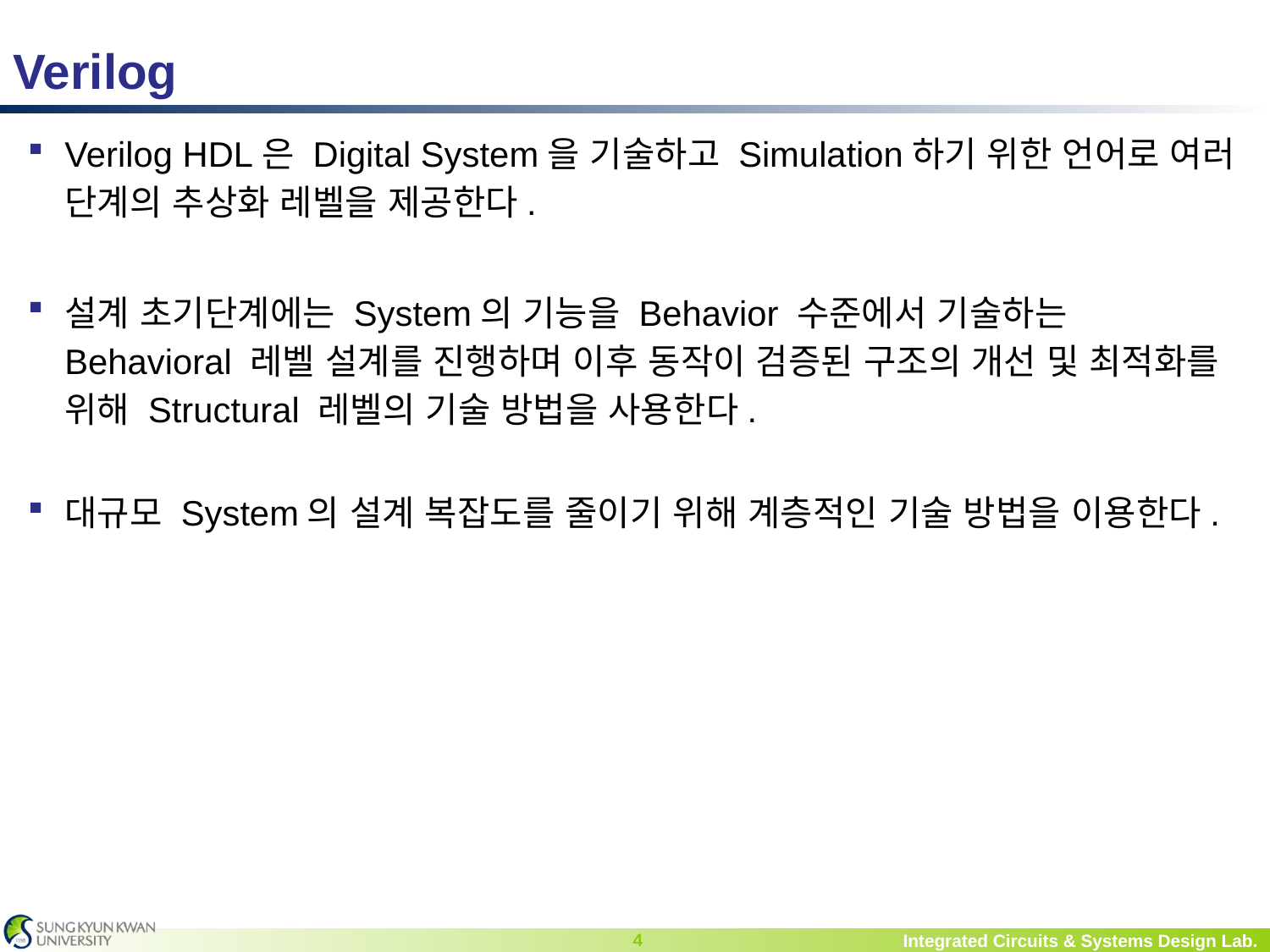

# Verilog
Verilog HDL은 Digital System을 기술하고 Simulation하기 위한 언어로 여러 단계의 추상화 레벨을 제공한다.

설계 초기단계에는 System의 기능을 Behavior 수준에서 기술하는 Behavioral 레벨 설계를 진행하며 이후 동작이 검증된 구조의 개선 및 최적화를 위해 Structural 레벨의 기술 방법을 사용한다.
대규모 System의 설계 복잡도를 줄이기 위해 계층적인 기술 방법을 이용한다.